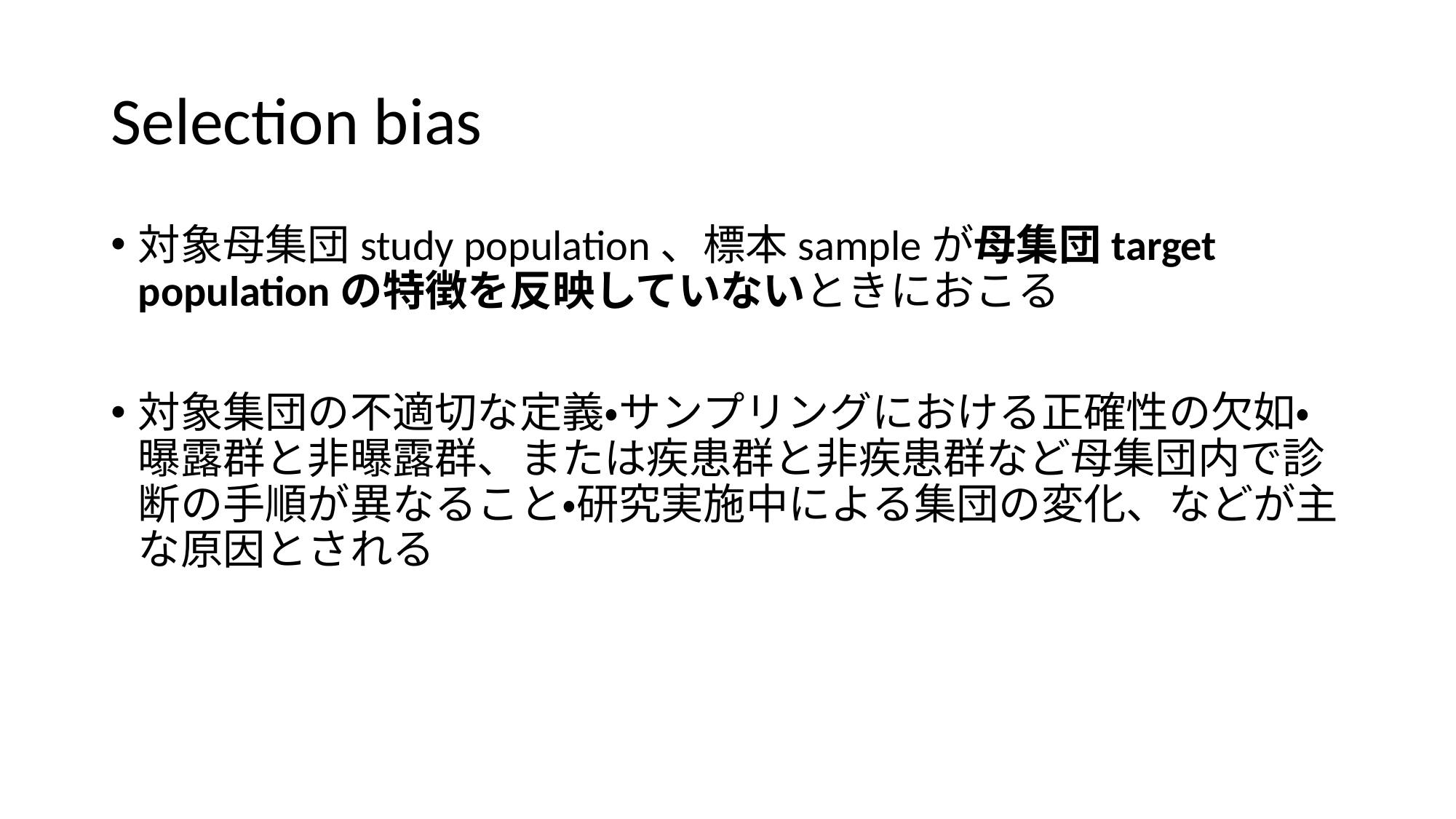

# Selection bias
対象母集団study population、標本sampleが母集団target populationの特徴を反映していないときにおこる

対象集団の不適切な定義・サンプリングにおける正確性の欠如・曝露群と非曝露群、または疾患群と非疾患群など母集団内で診断の手順が異なること・研究実施中による集団の変化、などが主な原因とされる